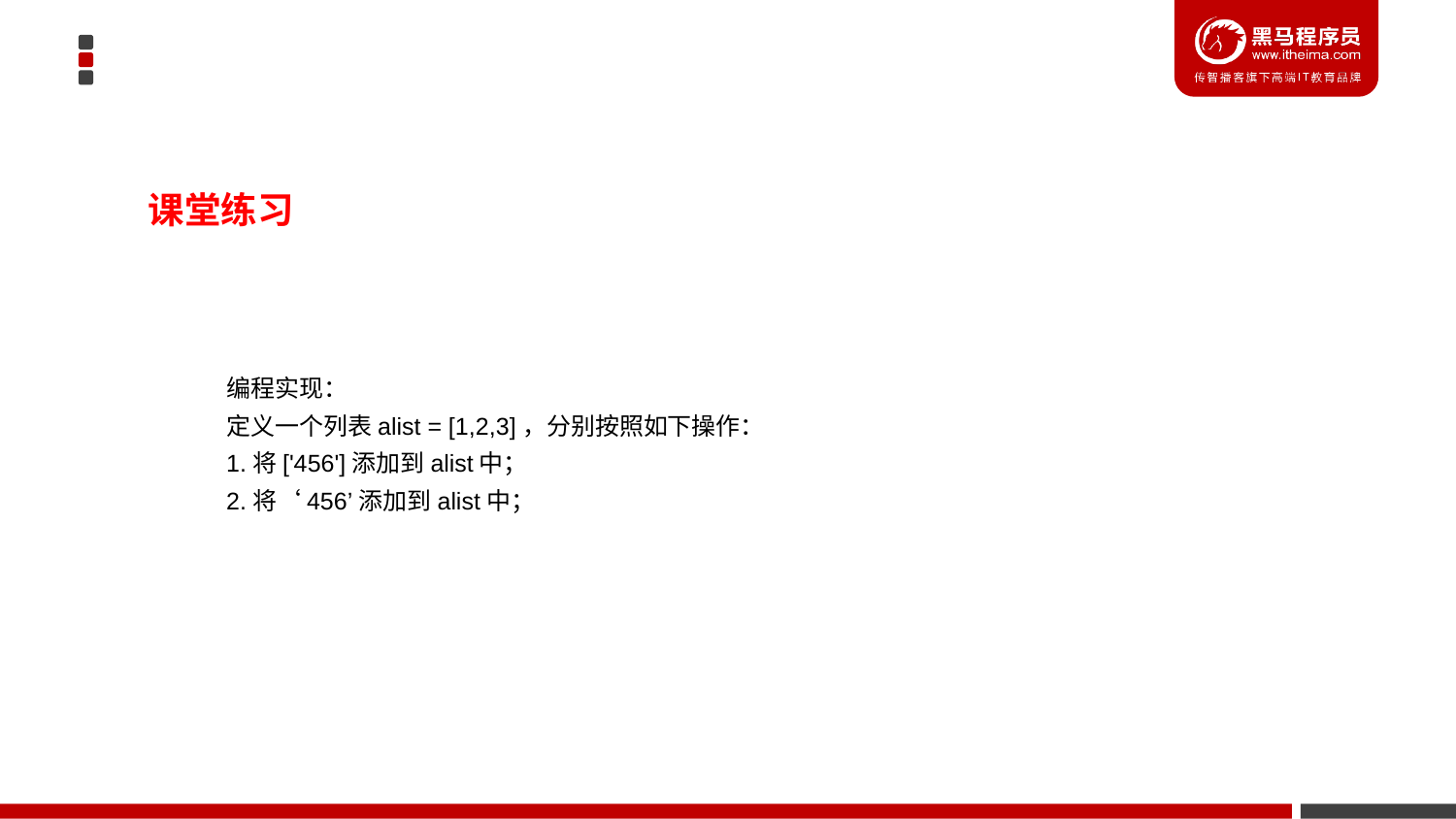

课堂练习
编程实现：
定义一个列表alist = [1,2,3]，分别按照如下操作：
1.将['456']添加到alist中；
2.将‘456’添加到alist中；